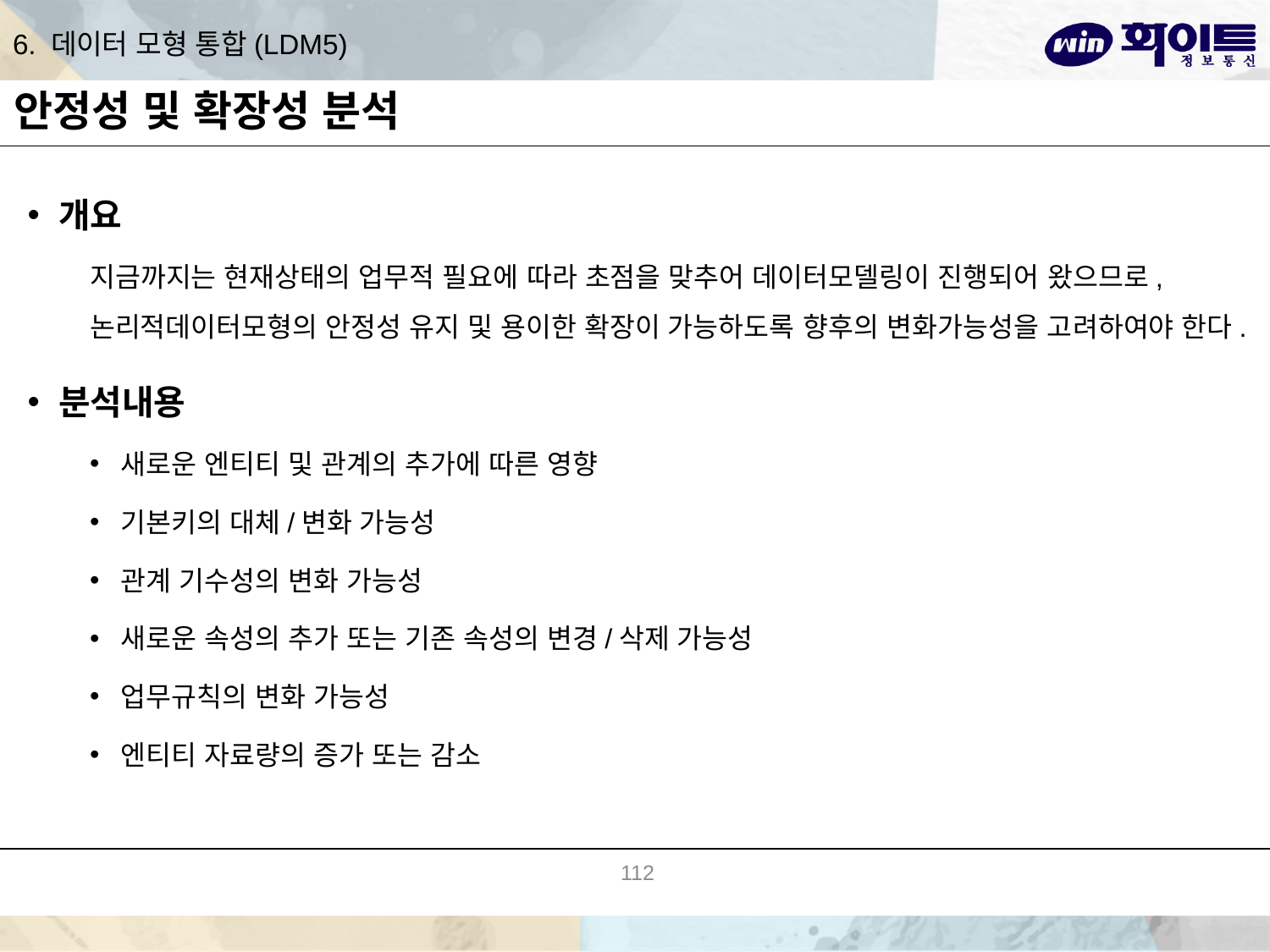

# 6. 데이터 모형 통합(LDM5)
안정성 및 확장성 분석
개요
지금까지는 현재상태의 업무적 필요에 따라 초점을 맞추어 데이터모델링이 진행되어 왔으므로, 논리적데이터모형의 안정성 유지 및 용이한 확장이 가능하도록 향후의 변화가능성을 고려하여야 한다.
분석내용
새로운 엔티티 및 관계의 추가에 따른 영향
기본키의 대체/변화 가능성
관계 기수성의 변화 가능성
새로운 속성의 추가 또는 기존 속성의 변경/삭제 가능성
업무규칙의 변화 가능성
엔티티 자료량의 증가 또는 감소
112